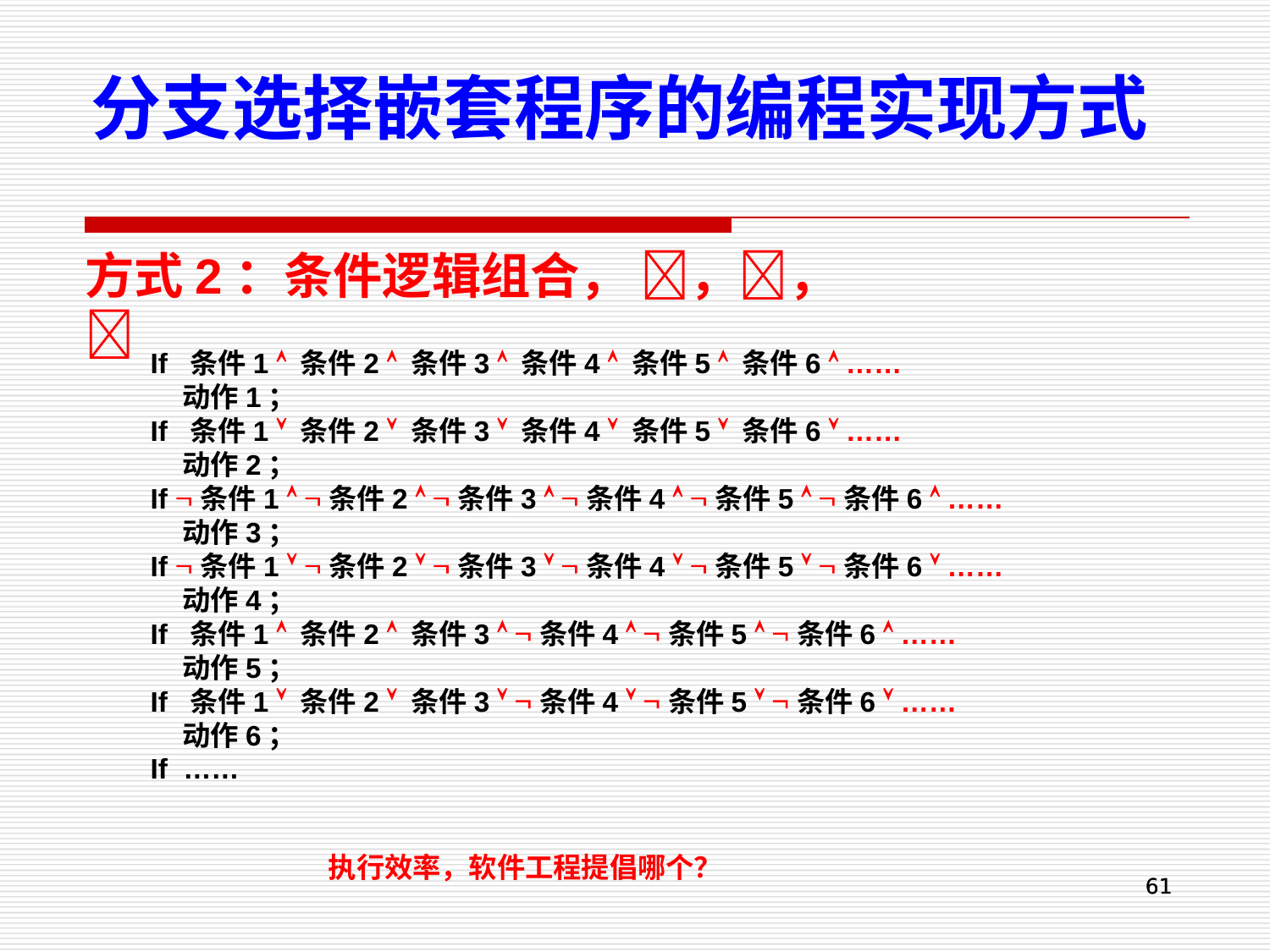

分支选择嵌套程序的编程实现方式
方式2：条件逻辑组合， ∧，∨，¬
If  条件1 ∧ 条件2 ∧ 条件3 ∧ 条件4 ∧ 条件5 ∧ 条件6 ∧ ……
    动作1；
If  条件1 ∨ 条件2 ∨ 条件3 ∨ 条件4 ∨ 条件5 ∨ 条件6 ∨ ……
    动作2；
If ¬条件1 ∧ ¬条件2 ∧ ¬条件3 ∧ ¬条件4 ∧ ¬条件5 ∧ ¬条件6 ∧ ……
    动作3；
If ¬条件1 ∨ ¬条件2 ∨ ¬条件3 ∨ ¬条件4 ∨ ¬条件5 ∨ ¬条件6 ∨ ……
    动作4；
If  条件1 ∧ 条件2 ∧ 条件3 ∧ ¬条件4 ∧ ¬条件5 ∧ ¬条件6 ∧ ……
    动作5；
If  条件1 ∨ 条件2 ∨ 条件3 ∨ ¬条件4 ∨ ¬条件5 ∨ ¬条件6 ∨ ……
    动作6；
If  ……
执行效率，软件工程提倡哪个？
61
61